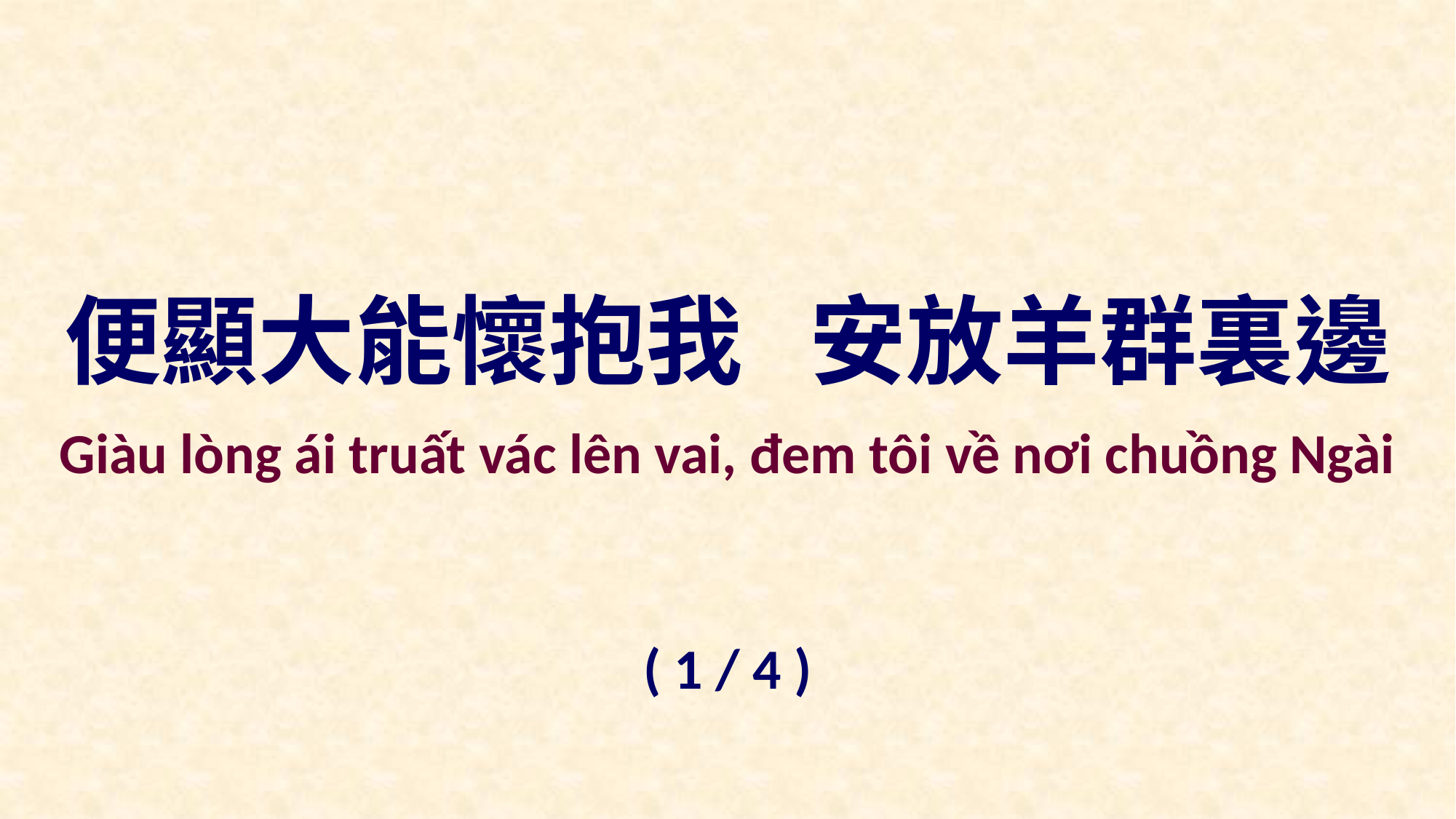

便顯大能懷抱我   安放羊群裏邊
Giàu lòng ái truất vác lên vai, đem tôi về nơi chuồng Ngài
( 1 / 4 )